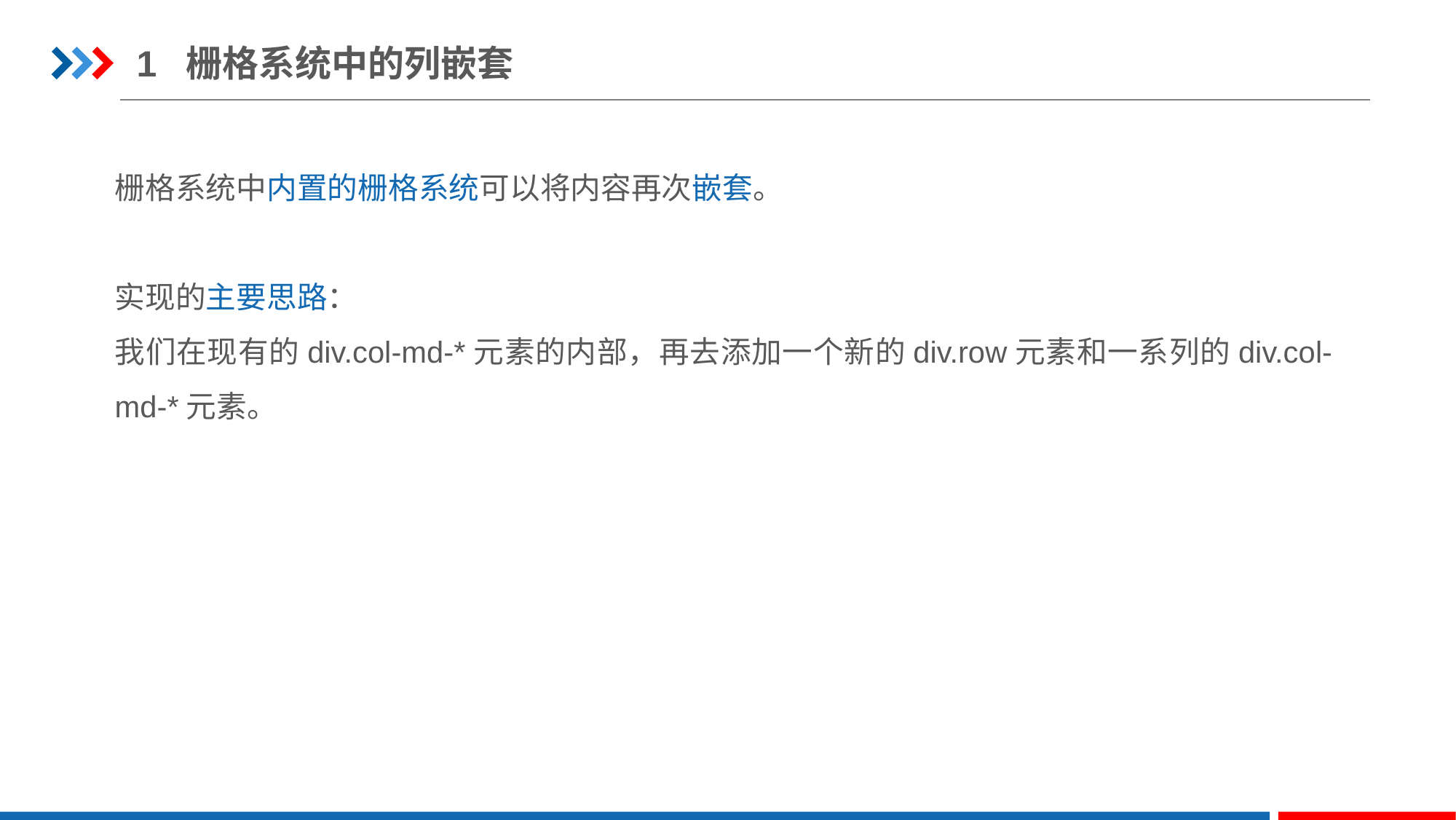

1  栅格系统中的列嵌套
栅格系统中内置的栅格系统可以将内容再次嵌套。

实现的主要思路：
我们在现有的div.col-md-*元素的内部，再去添加一个新的div.row元素和一系列的div.col-md-*元素。